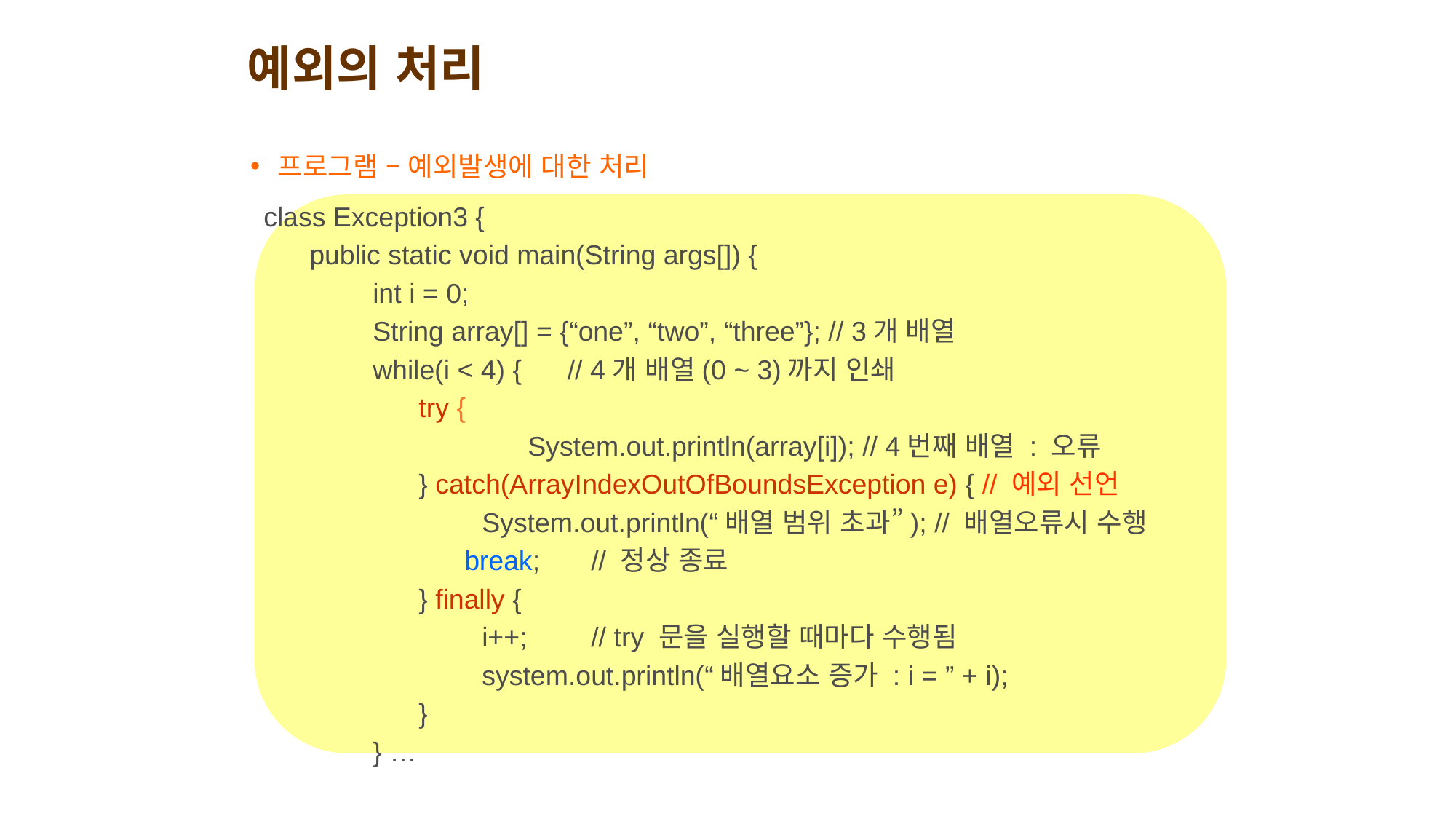

# 예외의 처리
프로그램 – 예외발생에 대한 처리
class Exception3 {
      public static void main(String args[]) {
	int i = 0;
	String array[] = {“one”, “two”, “three”}; // 3개 배열
	while(i < 4) {      // 4개 배열(0 ~ 3)까지 인쇄
      try {
	      System.out.println(array[i]); // 4번째 배열 : 오류
      } catch(ArrayIndexOutOfBoundsException e) { // 예외 선언
	System.out.println(“배열 범위 초과”); // 배열오류시 수행
            break;	// 정상 종료
      } finally {
	i++;	// try 문을 실행할 때마다 수행됨
	system.out.println(“배열요소 증가 : i = ” + i);
      }
} …